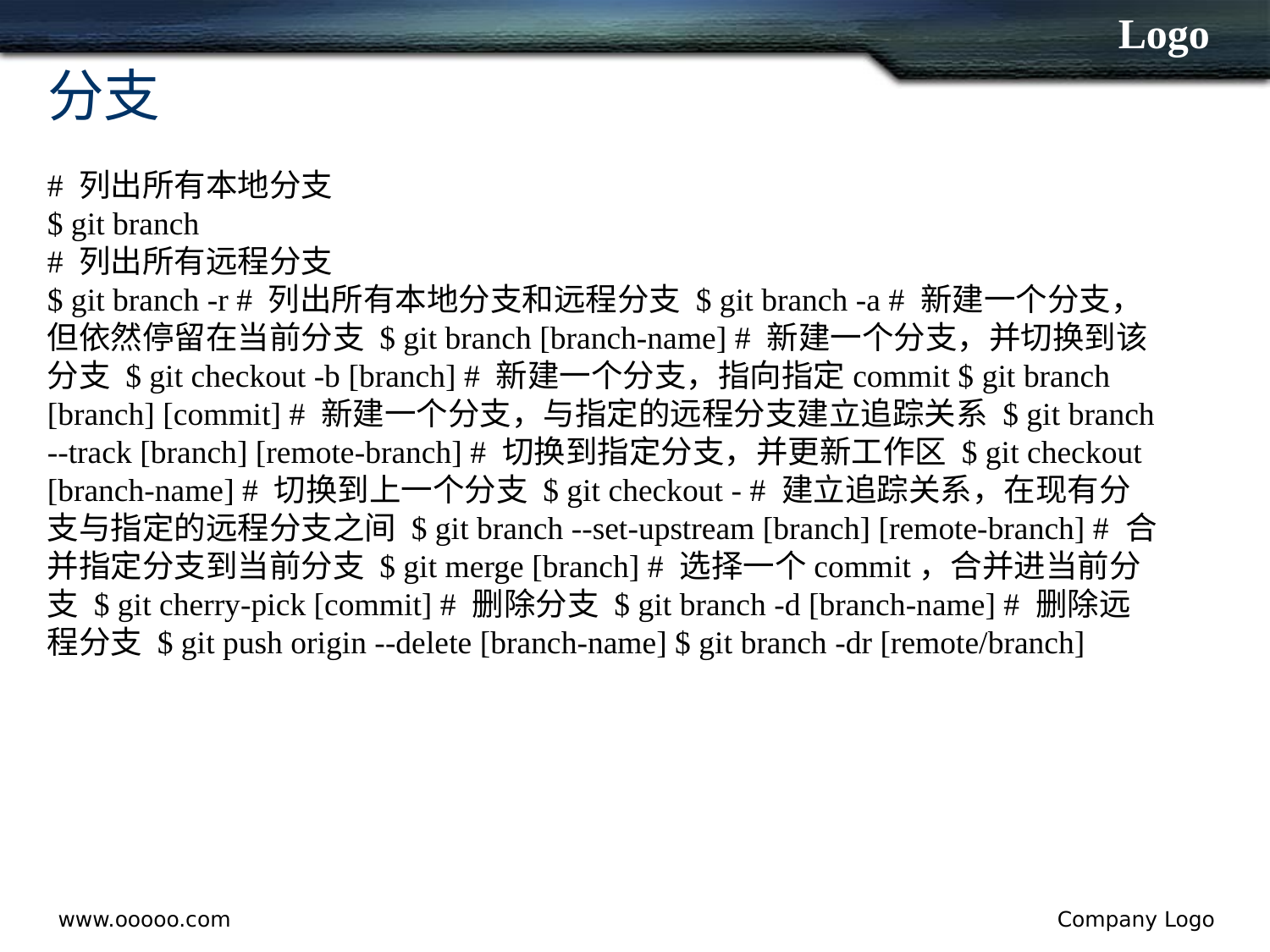

# 分支
# 列出所有本地分支
$ git branch
# 列出所有远程分支
$ git branch -r # 列出所有本地分支和远程分支 $ git branch -a # 新建一个分支，但依然停留在当前分支 $ git branch [branch-name] # 新建一个分支，并切换到该分支 $ git checkout -b [branch] # 新建一个分支，指向指定commit $ git branch [branch] [commit] # 新建一个分支，与指定的远程分支建立追踪关系 $ git branch --track [branch] [remote-branch] # 切换到指定分支，并更新工作区 $ git checkout [branch-name] # 切换到上一个分支 $ git checkout - # 建立追踪关系，在现有分支与指定的远程分支之间 $ git branch --set-upstream [branch] [remote-branch] # 合并指定分支到当前分支 $ git merge [branch] # 选择一个commit，合并进当前分支 $ git cherry-pick [commit] # 删除分支 $ git branch -d [branch-name] # 删除远程分支 $ git push origin --delete [branch-name] $ git branch -dr [remote/branch]
www.ooooo.com
Company Logo